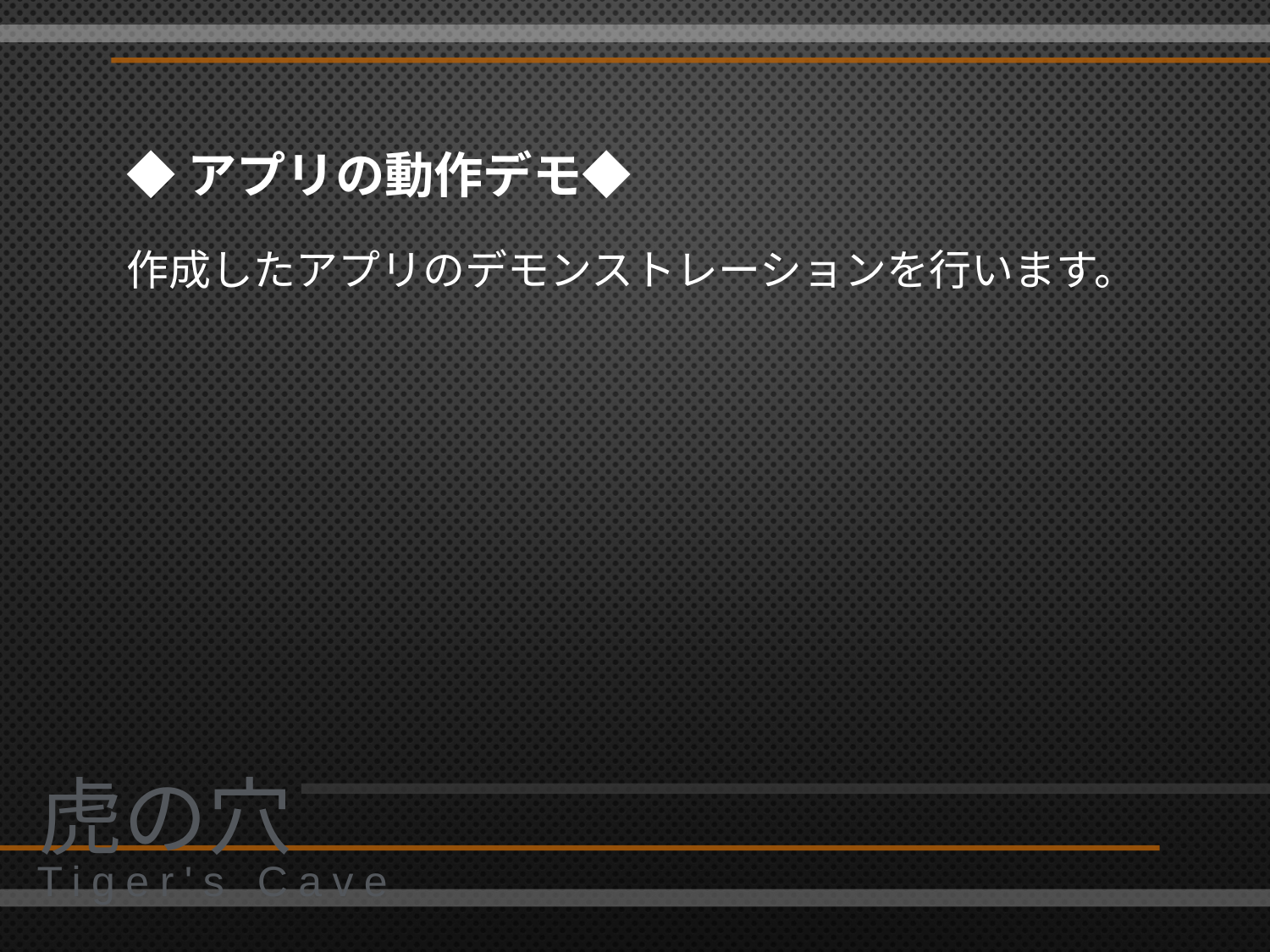

# ◆アプリの動作デモ◆
作成したアプリのデモンストレーションを行います。
虎の穴
Tiger's Cave